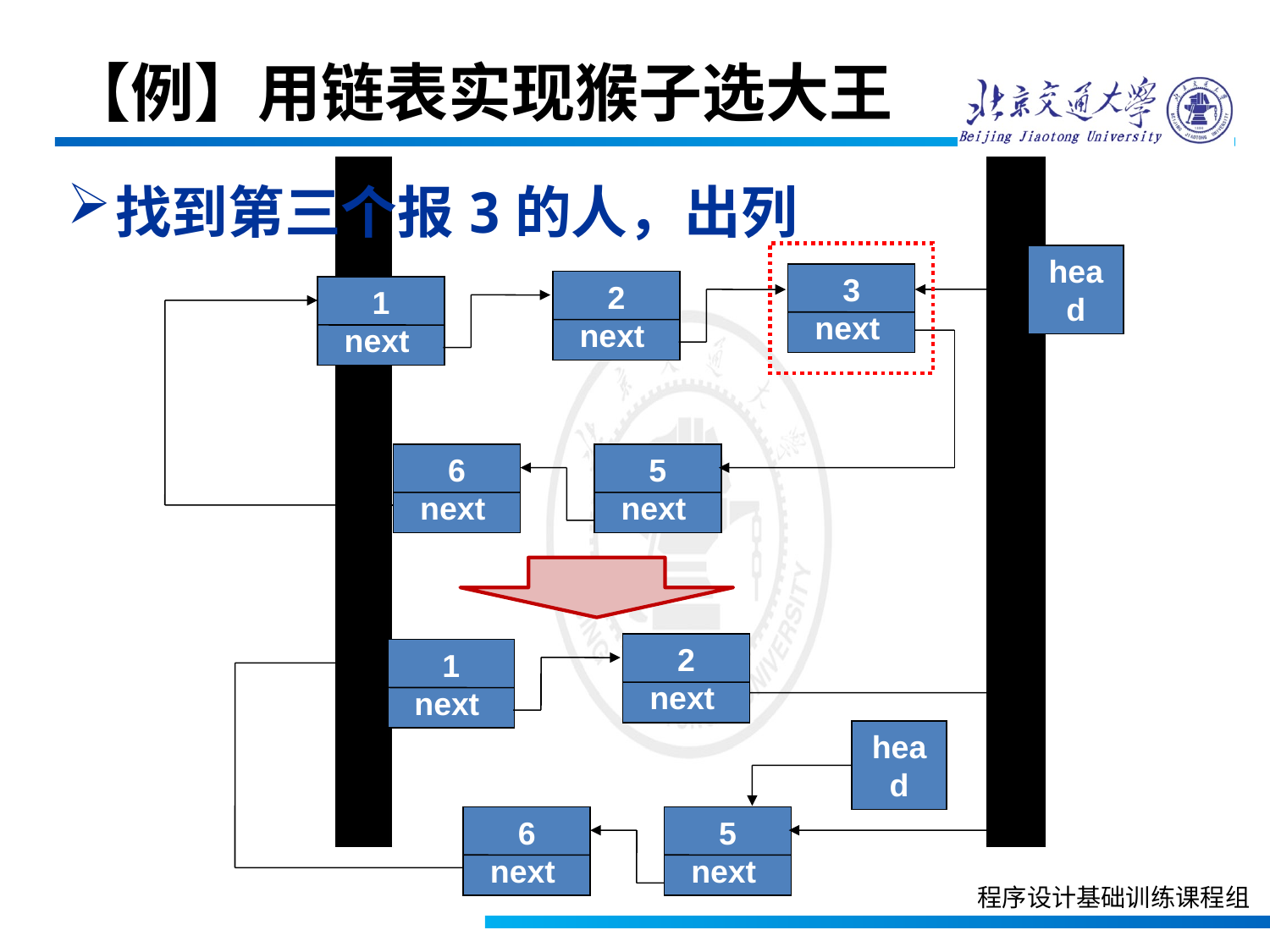

【例】用链表实现猴子选大王
找到第三个报3的人，出列

3
next
head
2
next
1
next

6
next
5
next

2
next
1
next

head

6
next
5
next

程序设计基础训练课程组